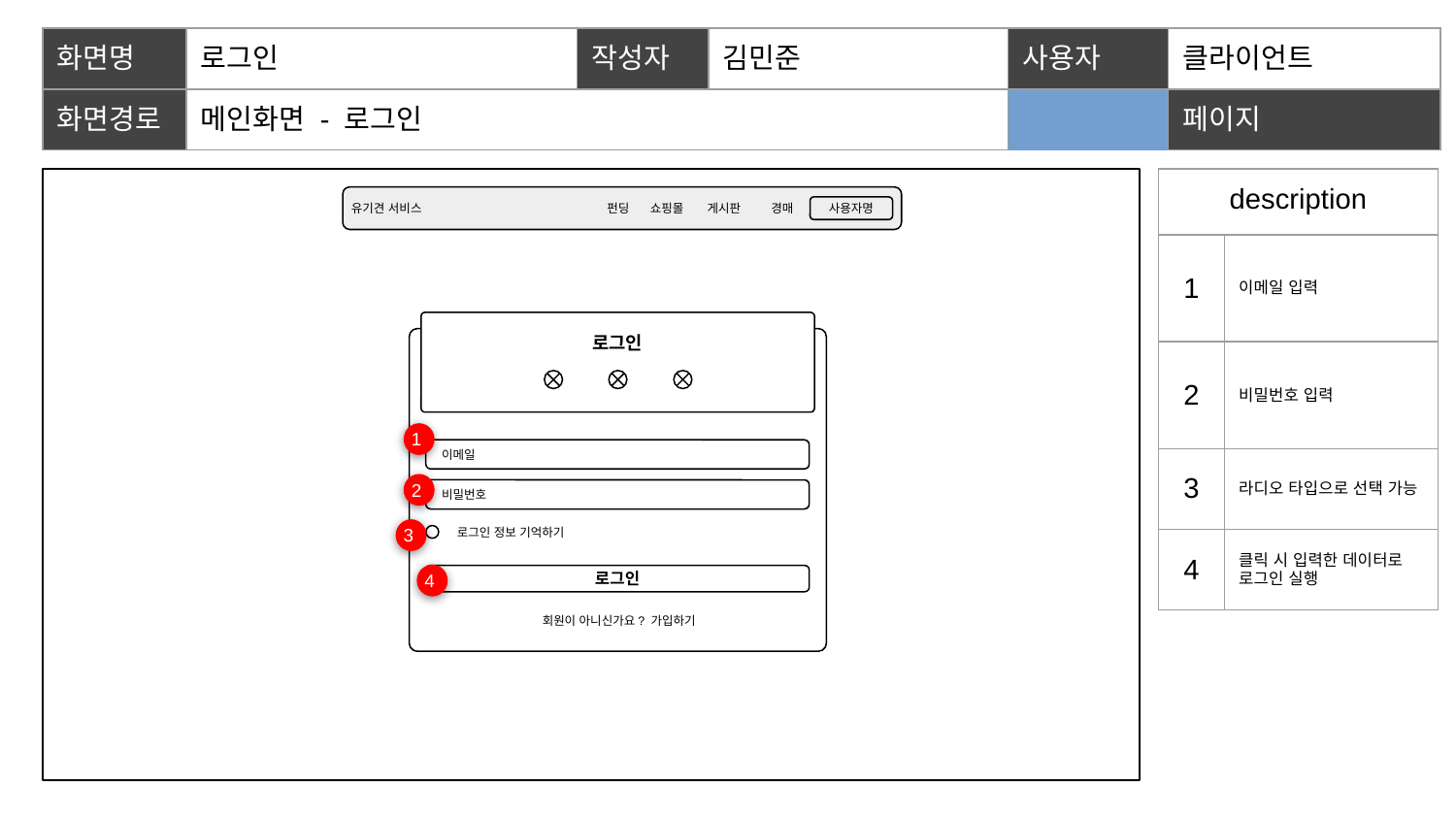

| 화면명 | 로그인 | 작성자 | 김민준 |  | 사용자 | 클라이언트 |
| --- | --- | --- | --- | --- | --- | --- |
| 화면경로 | 메인화면 - 로그인 |  |  |  | 페이지 | 2 |

| description |  |
| --- | --- |
| 1 | 이메일 입력 |
| 2 | 비밀번호 입력 |
| 3 | 라디오 타입으로 선택 가능 |
| 4 | 클릭 시 입력한 데이터로 로그인 실행 |

유기견 서비스
펀딩
쇼핑몰
게시판
경매
사용자명

로그인

1
이메일
2
비밀번호
3

로그인 정보 기억하기
4
로그인
회원이 아니신가요? 가입하기